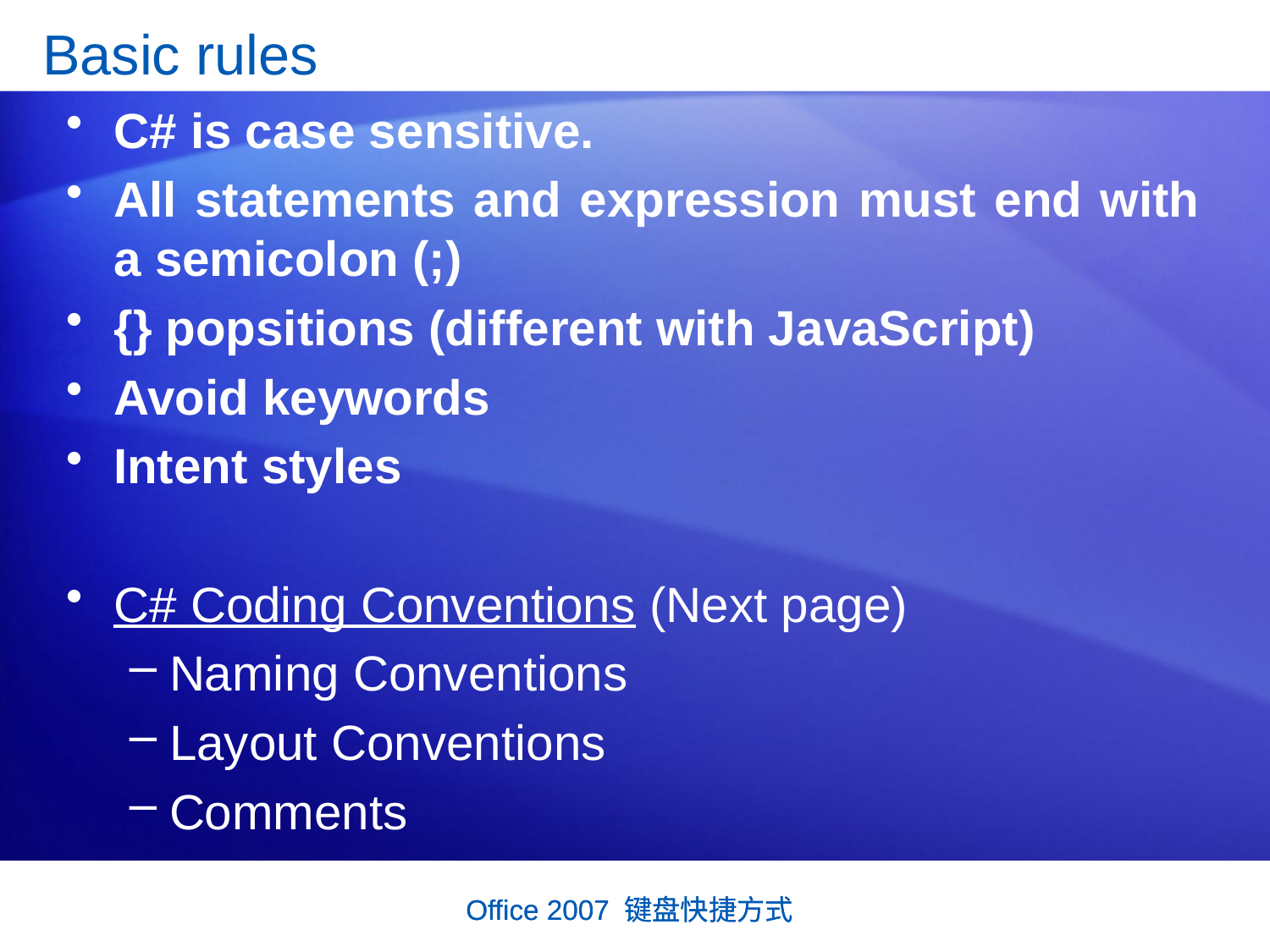

Basic rules
C# is case sensitive.
All statements and expression must end with a semicolon (;)
{} popsitions (different with JavaScript)
Avoid keywords
Intent styles

C# Coding Conventions (Next page)
Naming Conventions
Layout Conventions
Comments

Office 2007 键盘快捷方式
Office 2007 键盘快捷方式
选项卡中包含执行特定任务最可能用到的几组命令。